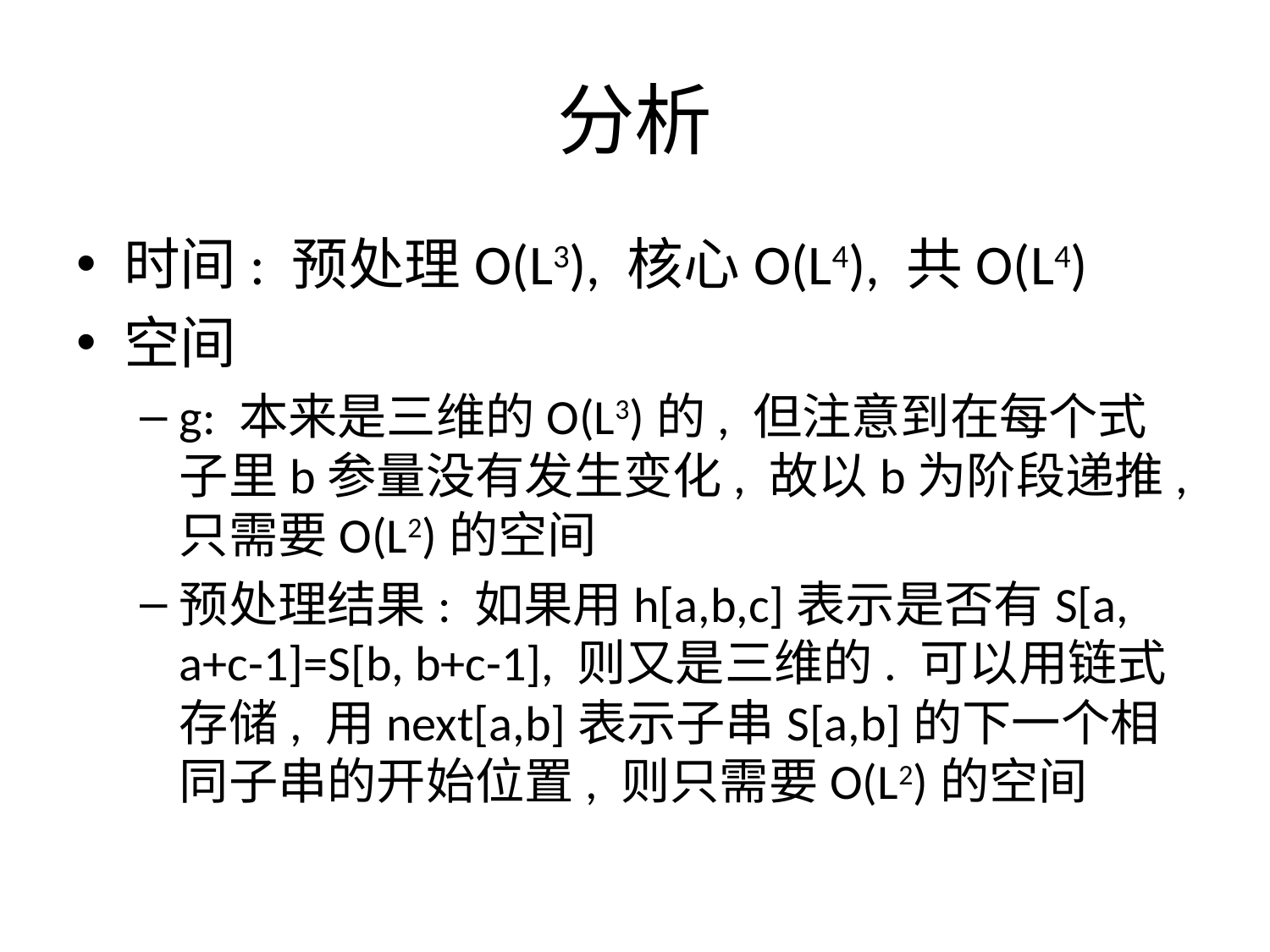

# 分析
时间: 预处理O(L3), 核心O(L4), 共O(L4)
空间
g: 本来是三维的O(L3)的, 但注意到在每个式子里b参量没有发生变化, 故以b为阶段递推, 只需要O(L2)的空间
预处理结果: 如果用h[a,b,c]表示是否有S[a, a+c-1]=S[b, b+c-1], 则又是三维的. 可以用链式存储, 用next[a,b]表示子串S[a,b]的下一个相同子串的开始位置, 则只需要O(L2)的空间